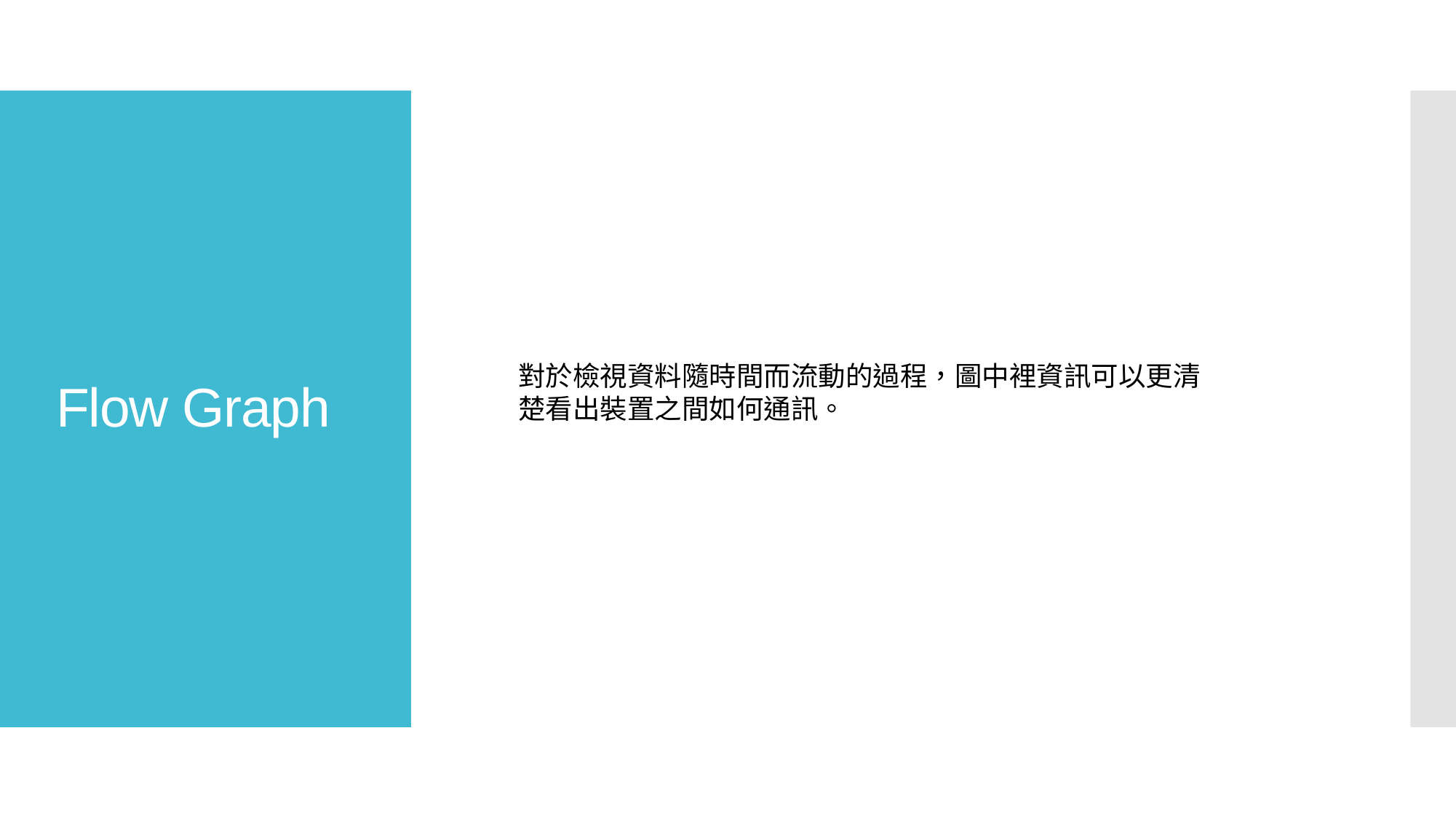

# Flow Graph
對於檢視資料隨時間而流動的過程，圖中裡資訊可以更清楚看出裝置之間如何通訊。